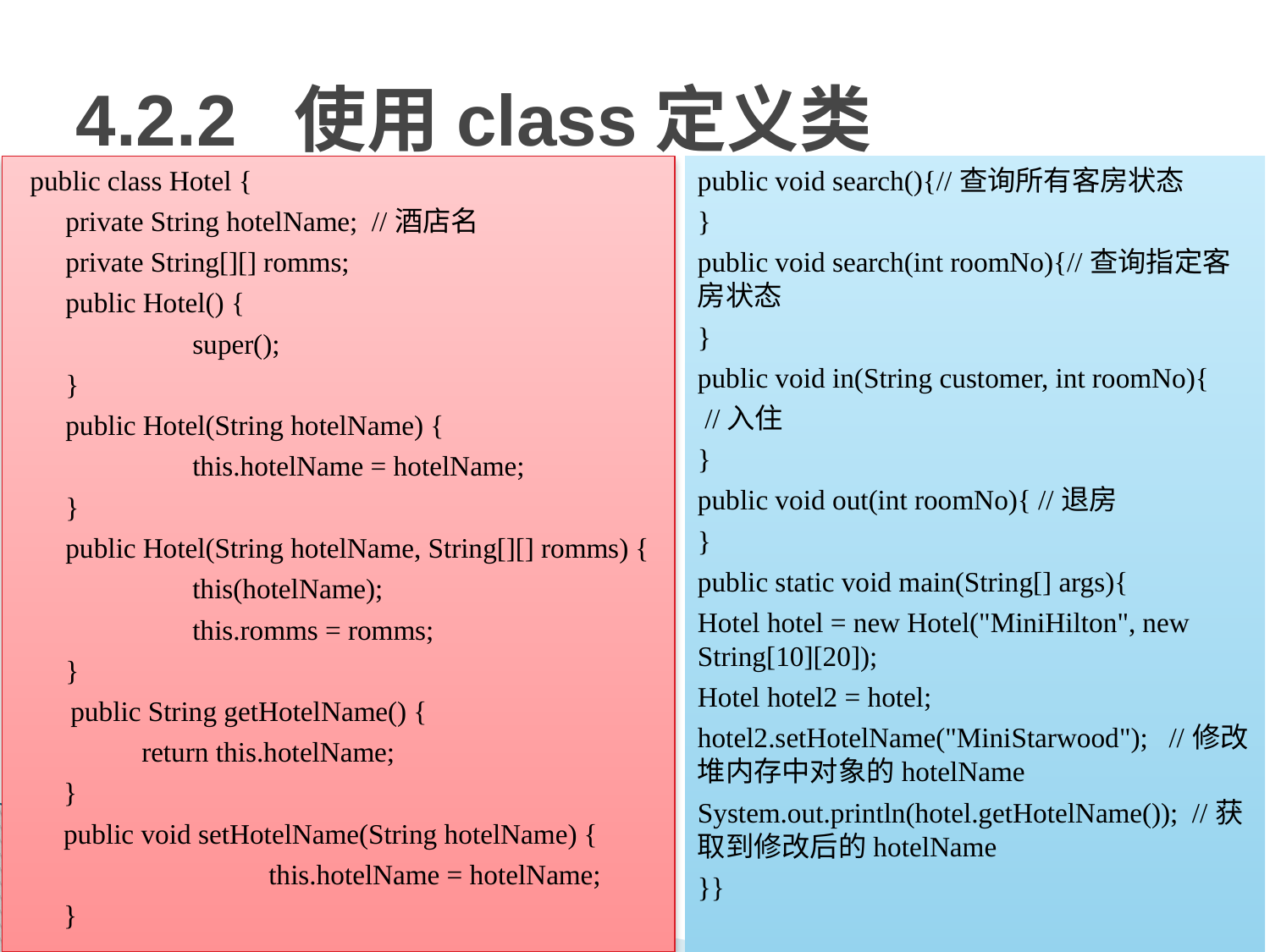

# 4.2.2  使用class定义类
public class Hotel {
	private String hotelName;  //酒店名
	private String[][] romms;
	public Hotel() {
		super();
	}
	public Hotel(String hotelName) {
		this.hotelName = hotelName;
	}
	public Hotel(String hotelName, String[][] romms) {
		this(hotelName);
		this.romms = romms;
	}
        public String getHotelName() {
	return this.hotelName;
       }
       public void setHotelName(String hotelName) {
		this.hotelName = hotelName;
       }

public void search(){//查询所有客房状态
}
public void search(int roomNo){//查询指定客房状态
}
public void in(String customer, int roomNo){
 //入住
}
public void out(int roomNo){ //退房
}
public static void main(String[] args){
Hotel hotel = new Hotel("MiniHilton", new String[10][20]);
Hotel hotel2 = hotel;
hotel2.setHotelName("MiniStarwood");   //修改堆内存中对象的hotelName
System.out.println(hotel.getHotelName());  //获取到修改后的hotelName
}}